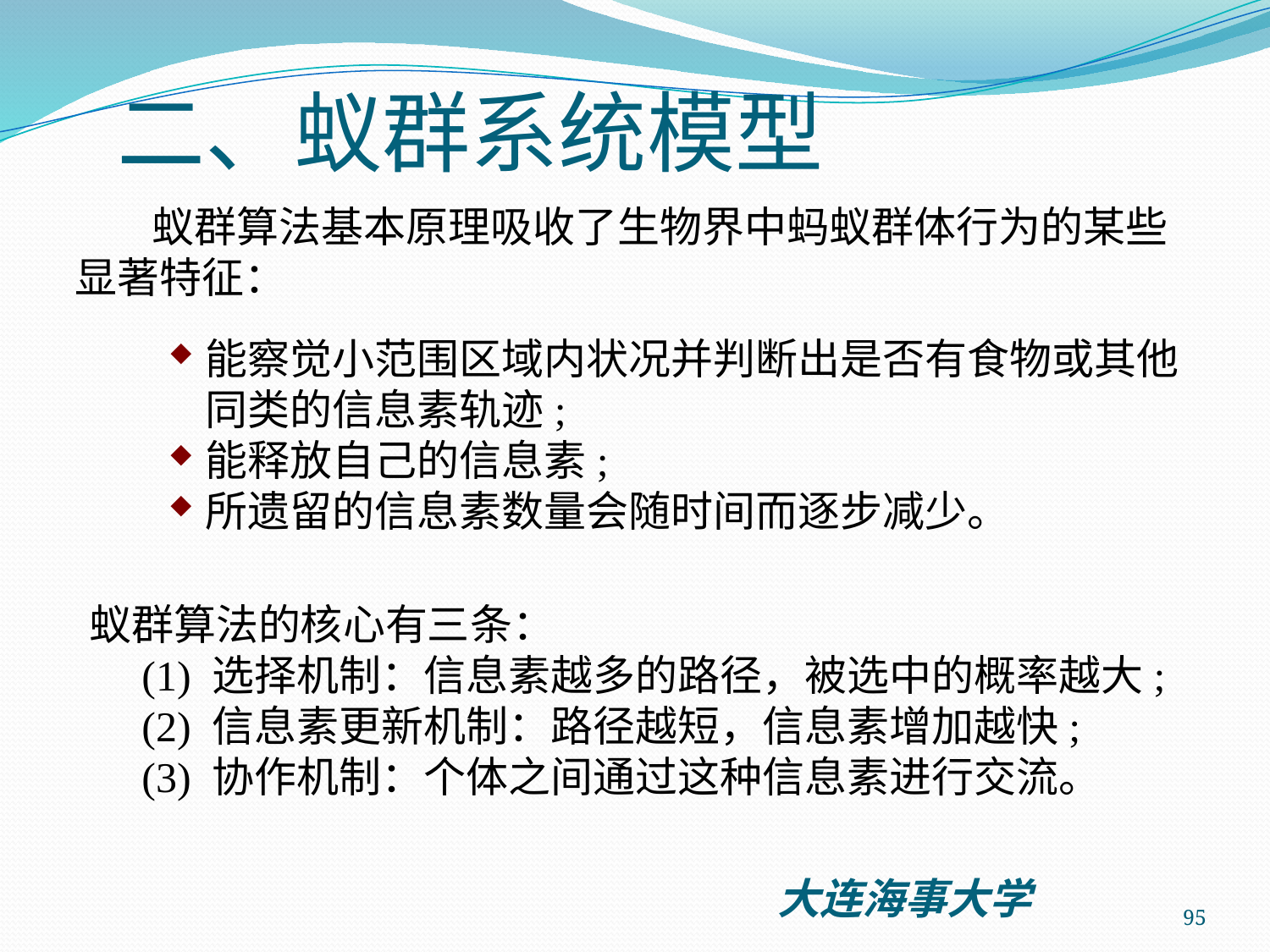

二、蚁群系统模型
       蚁群算法基本原理吸收了生物界中蚂蚁群体行为的某些显著特征：
能察觉小范围区域内状况并判断出是否有食物或其他同类的信息素轨迹;
能释放自己的信息素;
所遗留的信息素数量会随时间而逐步减少。
蚁群算法的核心有三条：
     (1) 选择机制：信息素越多的路径，被选中的概率越大;
     (2) 信息素更新机制：路径越短，信息素增加越快;
     (3) 协作机制：个体之间通过这种信息素进行交流。
95